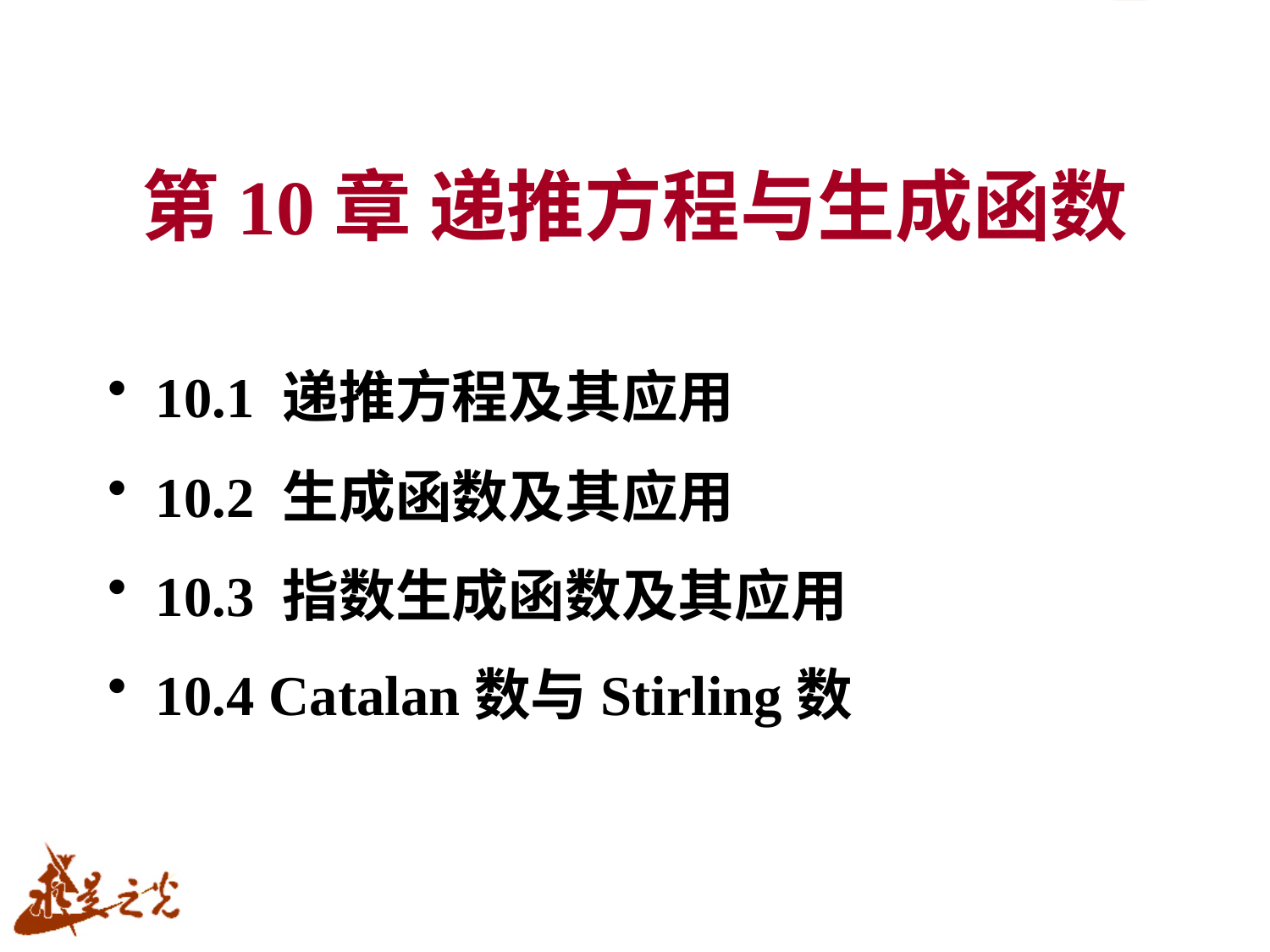

# 第10章 递推方程与生成函数
10.1 递推方程及其应用
10.2 生成函数及其应用
10.3 指数生成函数及其应用
10.4 Catalan数与Stirling数
1